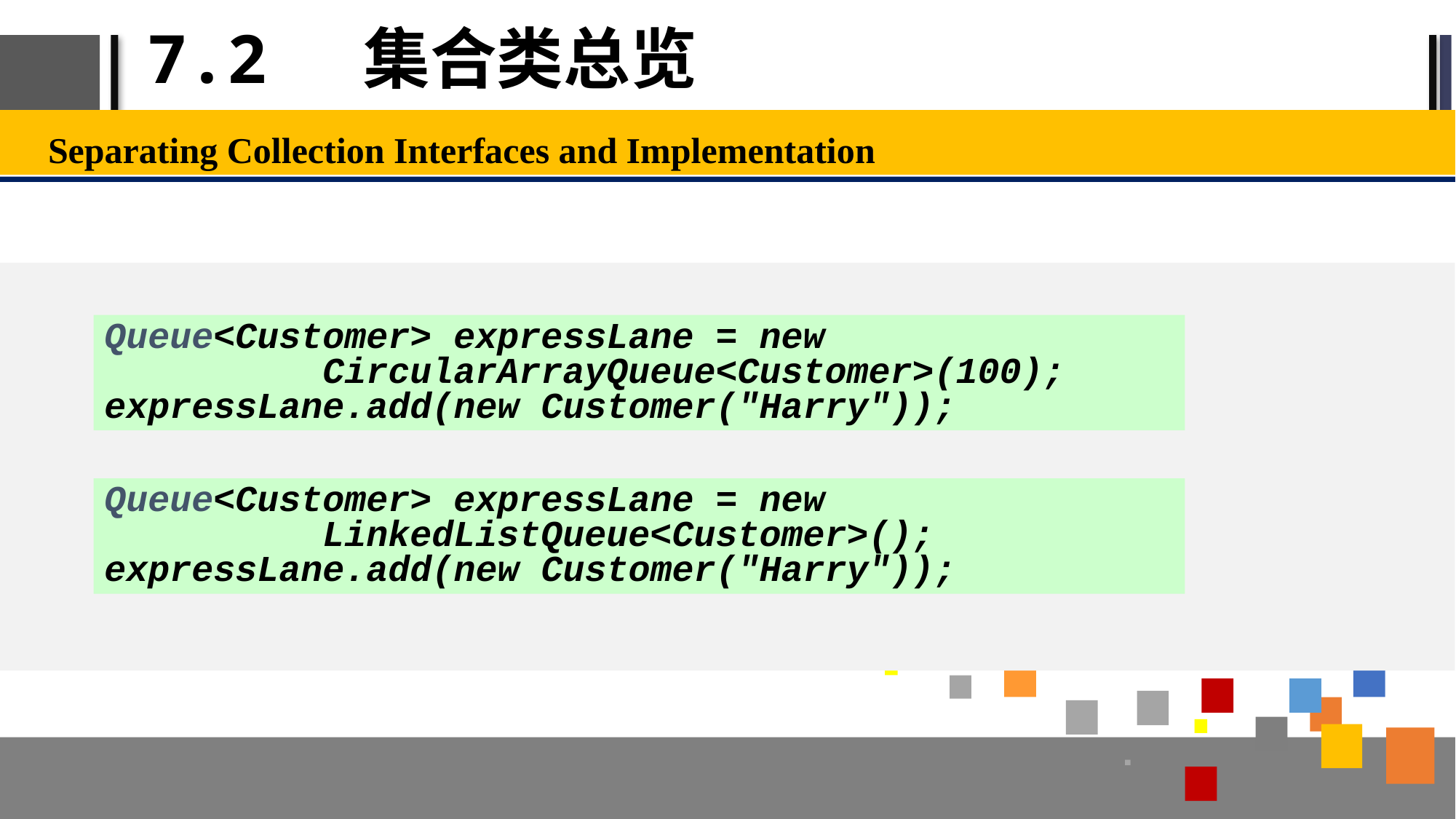

# 7.2  集合类总览

Separating Collection Interfaces and Implementation

Queue<Customer> expressLane = new 					CircularArrayQueue<Customer>(100); expressLane.add(new Customer("Harry"));
Queue<Customer> expressLane = new 					LinkedListQueue<Customer>();
expressLane.add(new Customer("Harry"));